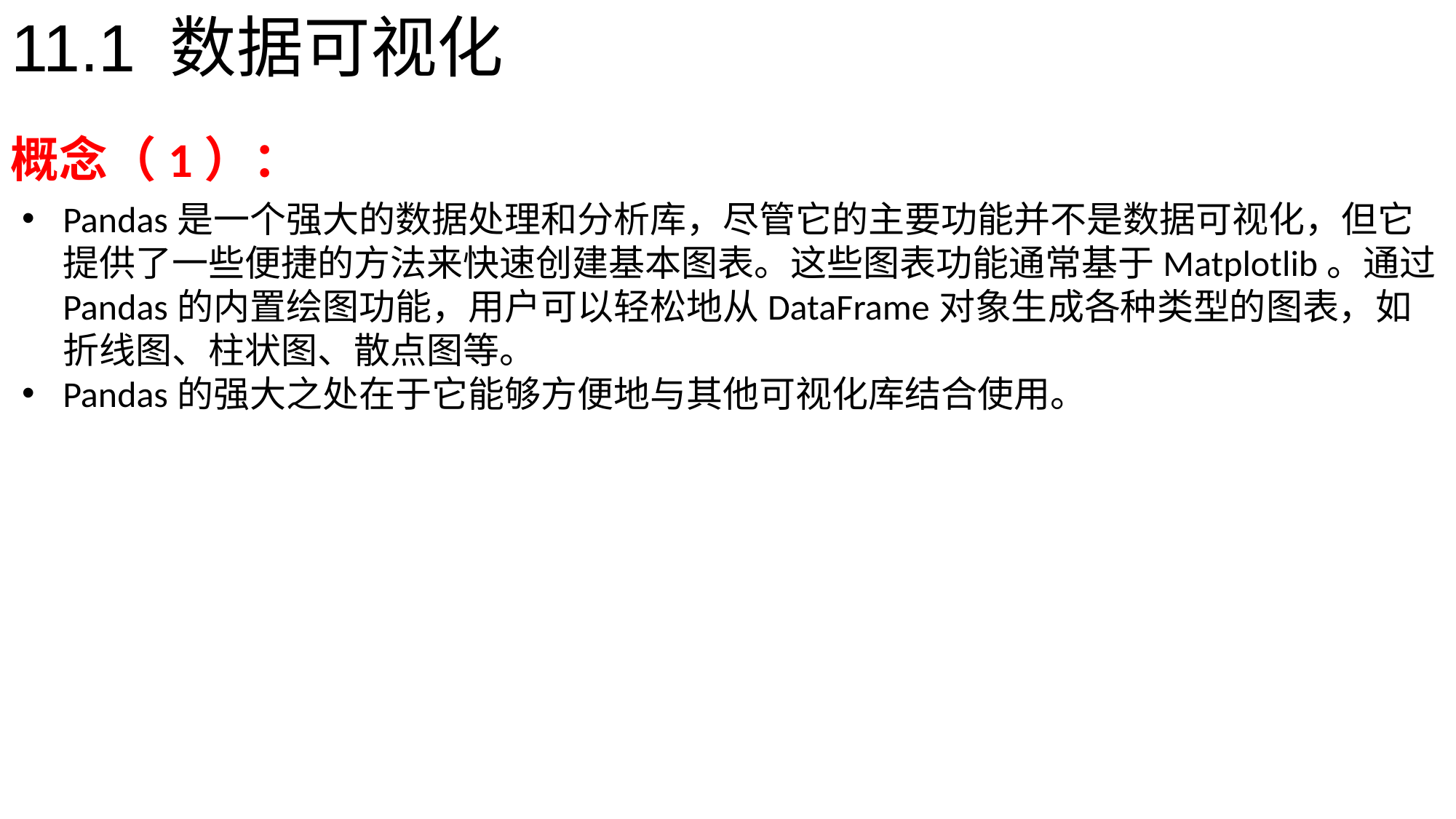

# 11.1 数据可视化
概念（1）：
Pandas是一个强大的数据处理和分析库，尽管它的主要功能并不是数据可视化，但它提供了一些便捷的方法来快速创建基本图表。这些图表功能通常基于Matplotlib。通过Pandas的内置绘图功能，用户可以轻松地从DataFrame对象生成各种类型的图表，如折线图、柱状图、散点图等。
Pandas的强大之处在于它能够方便地与其他可视化库结合使用。